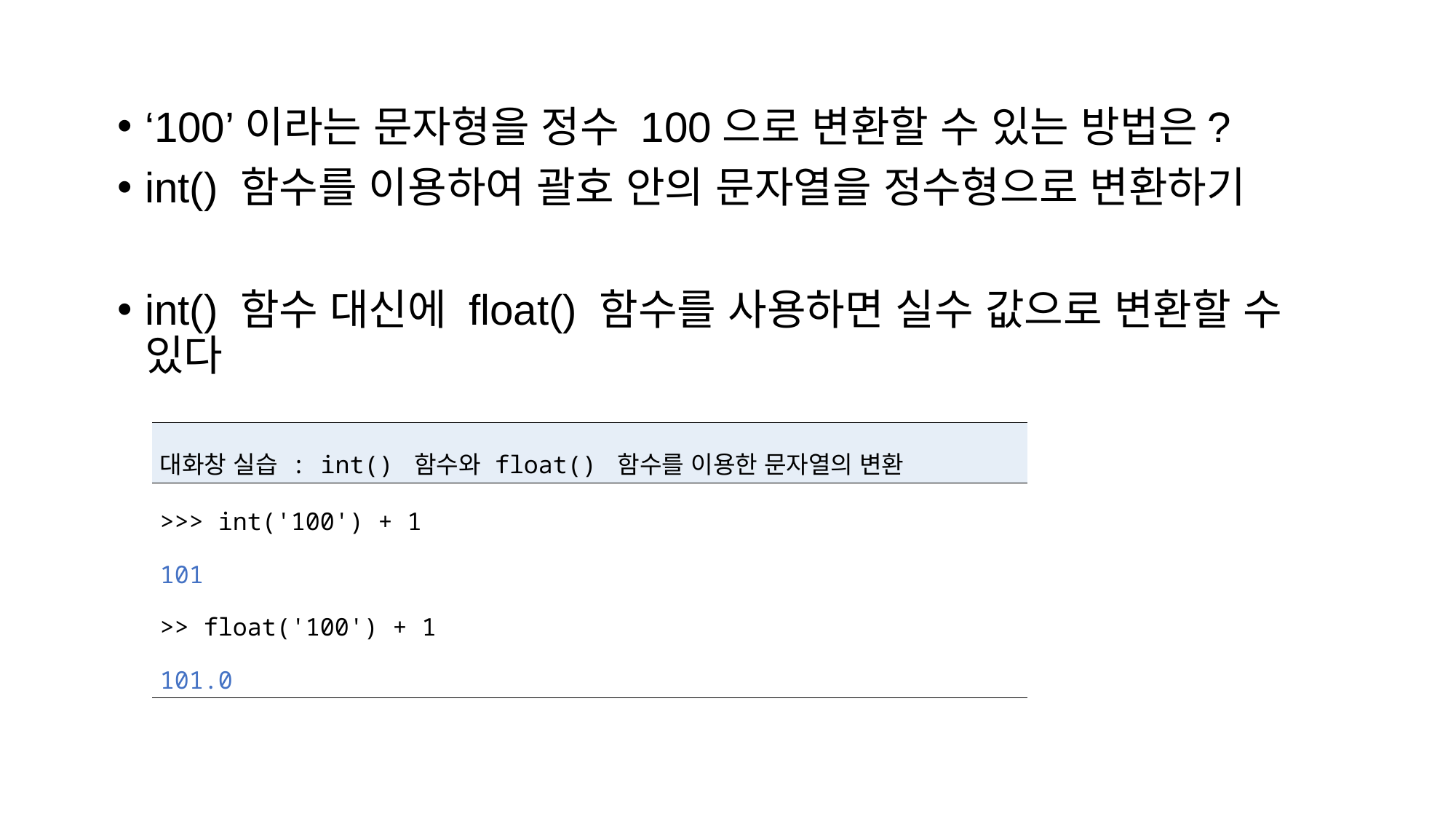

‘100’이라는 문자형을 정수 100으로 변환할 수 있는 방법은?
int() 함수를 이용하여 괄호 안의 문자열을 정수형으로 변환하기

int() 함수 대신에 float() 함수를 사용하면 실수 값으로 변환할 수 있다

| 대화창 실습 : int() 함수와 float() 함수를 이용한 문자열의 변환 |
| --- |
| >>> int('100') + 1 101 >> float('100') + 1 101.0 |